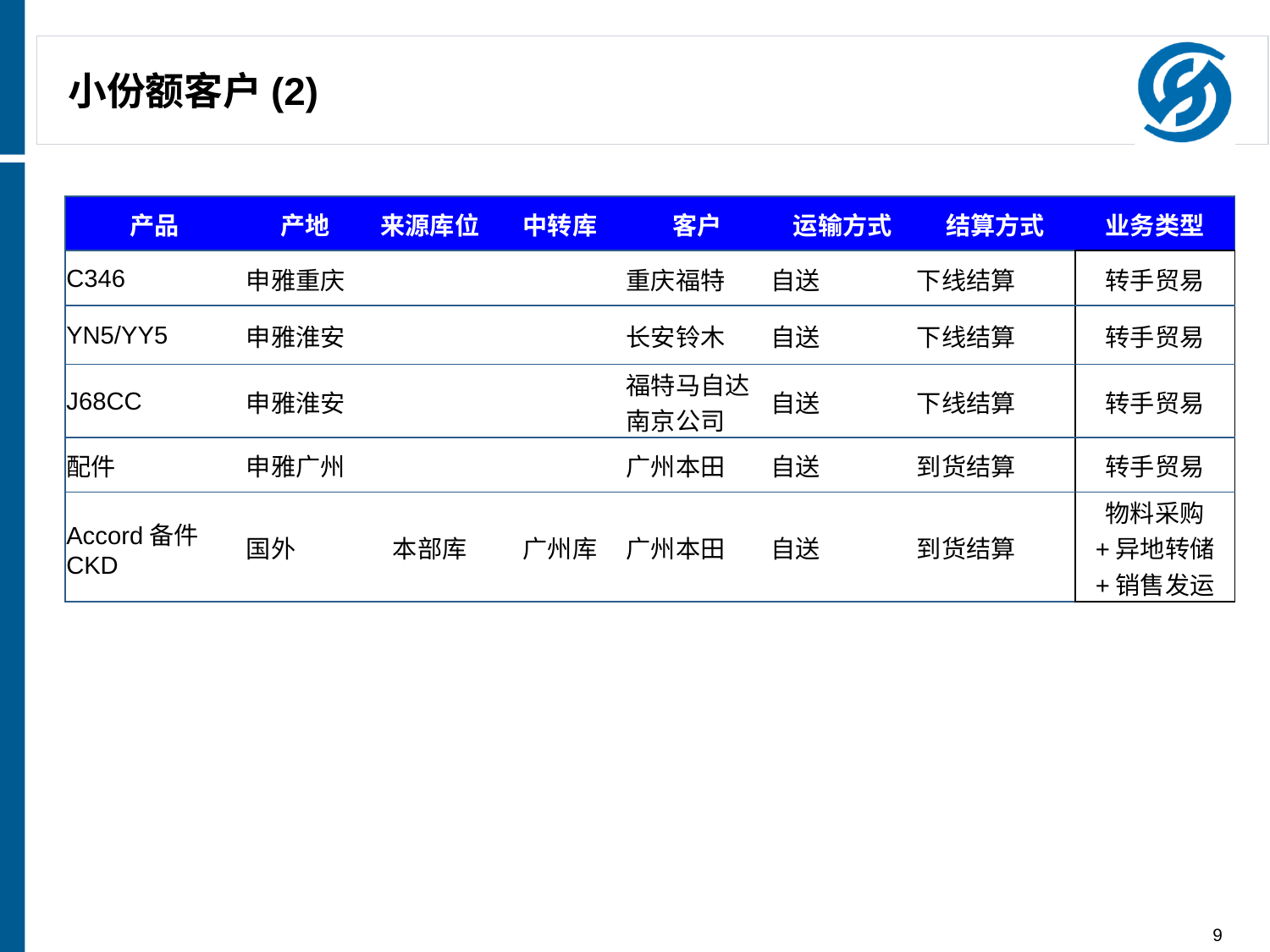

# 小份额客户(2)
| 产品 | 产地 | 来源库位 | 中转库 | 客户 | 运输方式 | 结算方式 | 业务类型 |
| --- | --- | --- | --- | --- | --- | --- | --- |
| C346 | 申雅重庆 |  |  | 重庆福特 | 自送 | 下线结算 | 转手贸易 |
| YN5/YY5 | 申雅淮安 |  |  | 长安铃木 | 自送 | 下线结算 | 转手贸易 |
| J68CC | 申雅淮安 |  |  | 福特马自达南京公司 | 自送 | 下线结算 | 转手贸易 |
| 配件 | 申雅广州 |  |  | 广州本田 | 自送 | 到货结算 | 转手贸易 |
| Accord备件 CKD | 国外 | 本部库 | 广州库 | 广州本田 | 自送 | 到货结算 | 物料采购 +异地转储 +销售发运 |
9